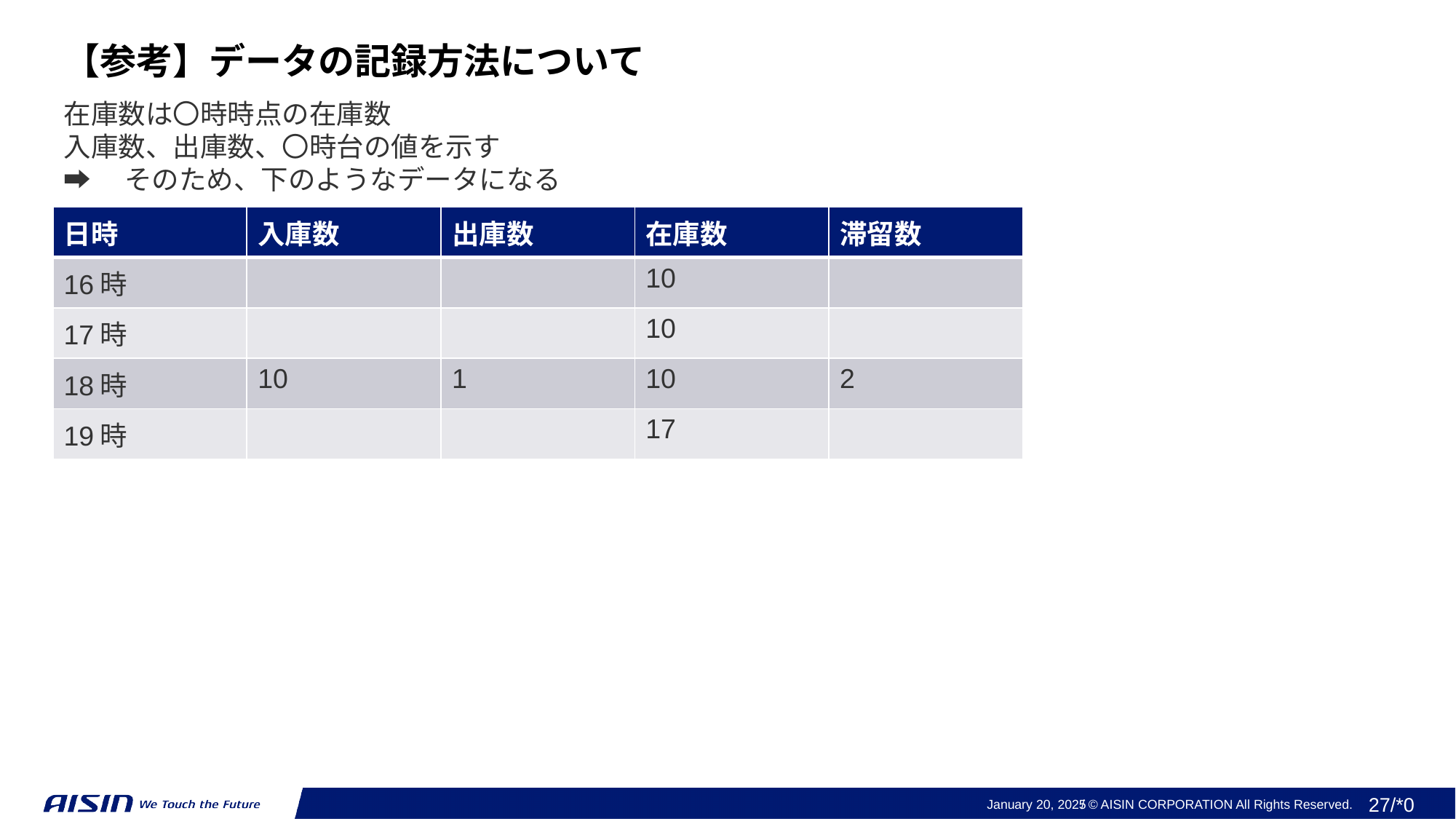

【参考】データの記録方法について
在庫数は〇時時点の在庫数
入庫数、出庫数、〇時台の値を示す
➡　そのため、下のようなデータになる
| 日時 | 入庫数 | 出庫数 | 在庫数 | 滞留数 |
| --- | --- | --- | --- | --- |
| 16時 |  |  | 10 |  |
| 17時 |  |  | 10 |  |
| 18時 | 10 | 1 | 10 | 2 |
| 19時 |  |  | 17 |  |
January 20, 2025